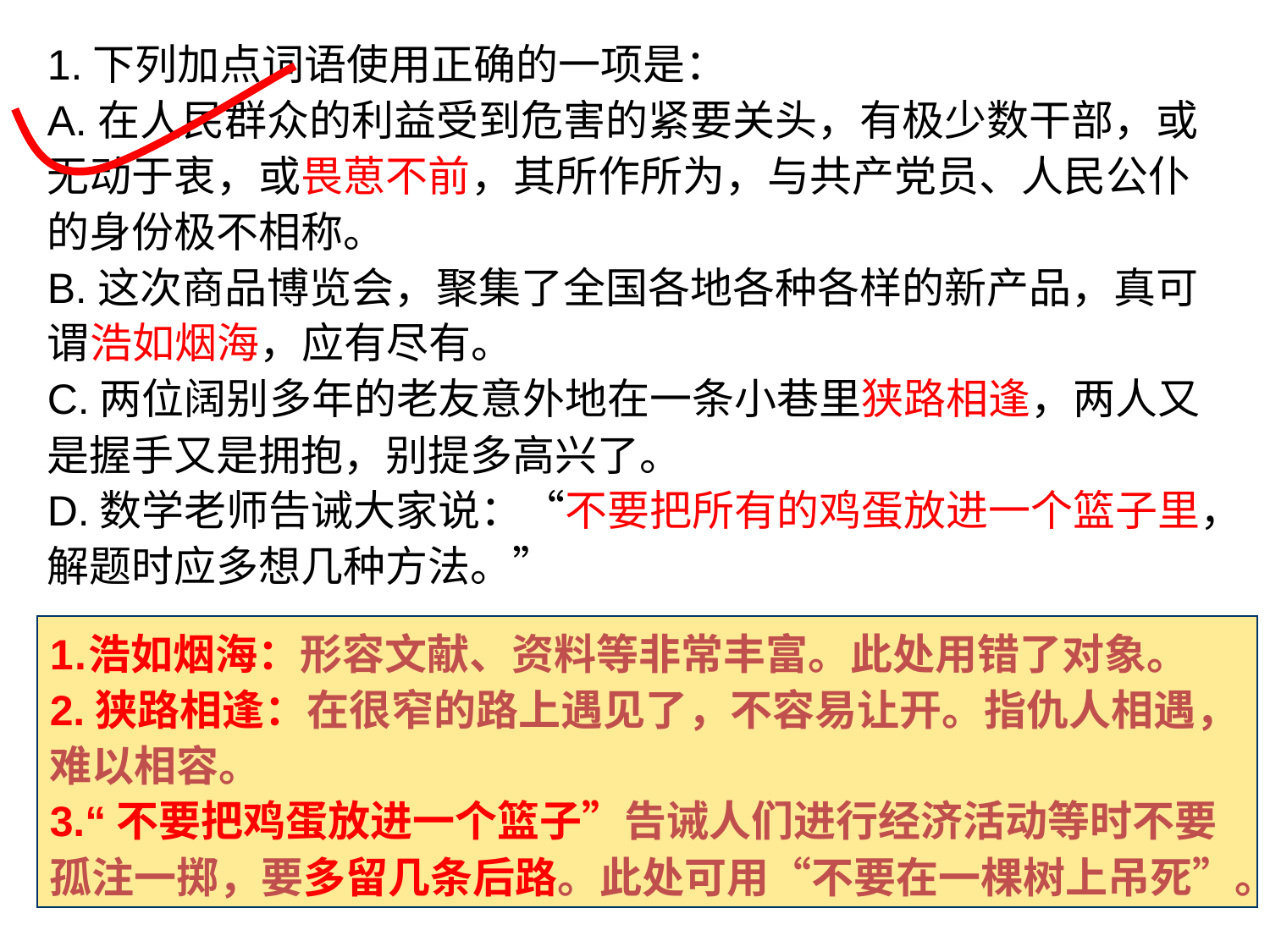

1.下列加点词语使用正确的一项是：
A.在人民群众的利益受到危害的紧要关头，有极少数干部，或无动于衷，或畏葸不前，其所作所为，与共产党员、人民公仆的身份极不相称。
B.这次商品博览会，聚集了全国各地各种各样的新产品，真可谓浩如烟海，应有尽有。
C.两位阔别多年的老友意外地在一条小巷里狭路相逢，两人又是握手又是拥抱，别提多高兴了。
D.数学老师告诫大家说：“不要把所有的鸡蛋放进一个篮子里，解题时应多想几种方法。”

浩如烟海：形容文献、资料等非常丰富。此处用错了对象。
2.狭路相逢：在很窄的路上遇见了，不容易让开。指仇人相遇，难以相容。
3.“不要把鸡蛋放进一个篮子”告诫人们进行经济活动等时不要孤注一掷，要多留几条后路。此处可用“不要在一棵树上吊死”。